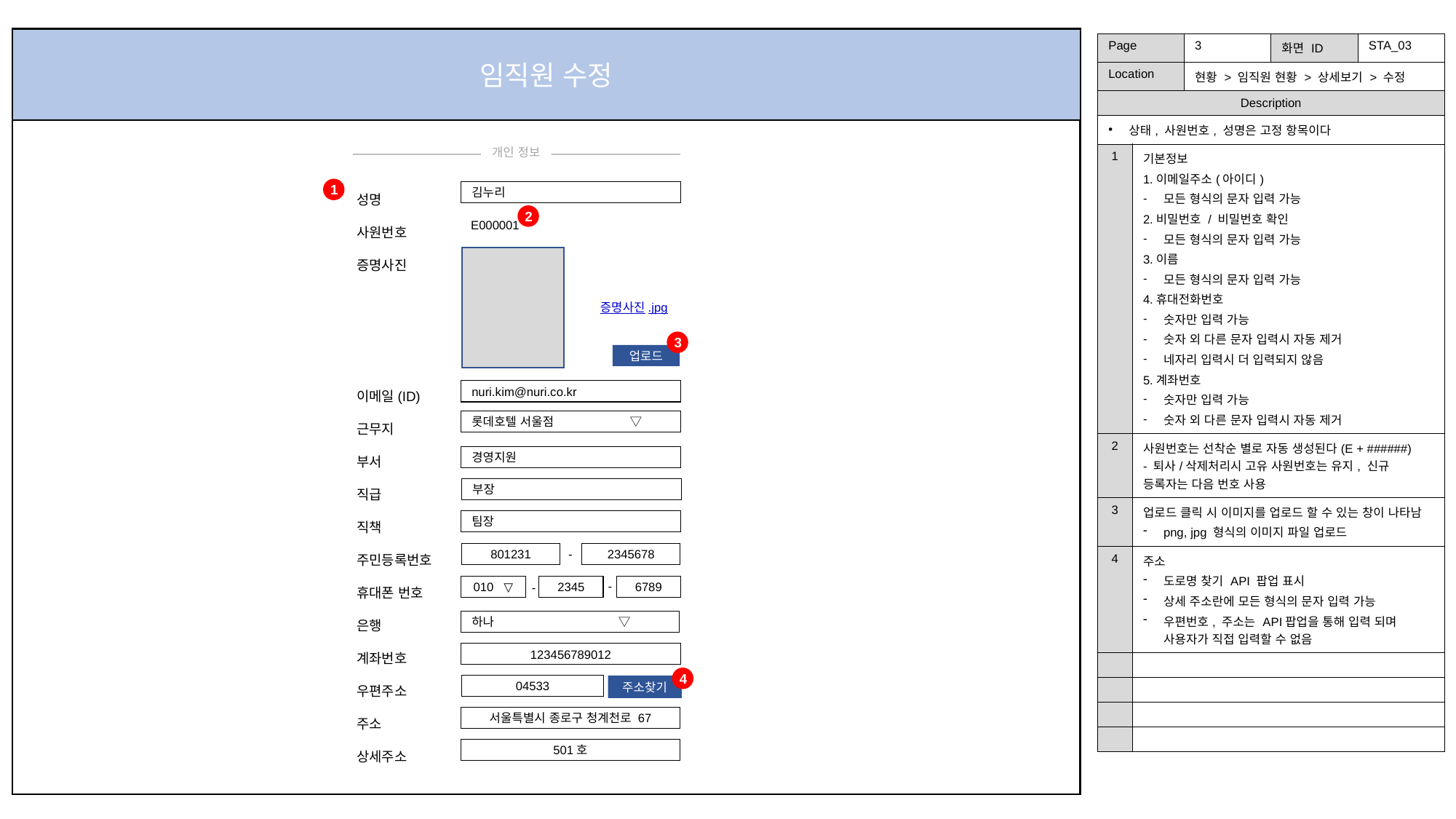

임직원 수정
| Page |  | 3 | 화면 ID | STA\_03 |
| --- | --- | --- | --- | --- |
| Location |  | 현황 > 임직원 현황 > 상세보기 > 수정 |  |  |
| Description |  |  |  |  |
| 상태, 사원번호, 성명은 고정 항목이다 |  |  |  |  |
| 1 | 기본정보 1.이메일주소(아이디) 모든 형식의 문자 입력 가능 2.비밀번호 / 비밀번호 확인 모든 형식의 문자 입력 가능 3.이름 모든 형식의 문자 입력 가능 4.휴대전화번호 숫자만 입력 가능 숫자 외 다른 문자 입력시 자동 제거 네자리 입력시 더 입력되지 않음 5.계좌번호 숫자만 입력 가능 숫자 외 다른 문자 입력시 자동 제거 |  |  |  |
| 2 | 사원번호는 선착순 별로 자동 생성된다(E + ######) - 퇴사/삭제처리시 고유 사원번호는 유지, 신규 등록자는 다음 번호 사용 |  |  |  |
| 3 | 업로드 클릭 시 이미지를 업로드 할 수 있는 창이 나타남 png, jpg 형식의 이미지 파일 업로드 |  |  |  |
| 4 | 주소 도로명 찾기 API 팝업 표시 상세 주소란에 모든 형식의 문자 입력 가능 우편번호, 주소는 API팝업을 통해 입력 되며 사용자가 직접 입력할 수 없음 |  |  |  |
|  |  |  |  |  |
|  |  |  |  |  |
|  |  |  |  |  |
|  |  |  |  |  |

개인 정보
성명
사원번호
증명사진

이메일(ID)
근무지
부서
직급
직책
주민등록번호
휴대폰 번호
은행
계좌번호
우편주소
주소
상세주소
1
김누리
2
E000001

증명사진.jpg
3
업로드
nuri.kim@nuri.co.kr
롯데호텔 서울점                      ▽
경영지원
부장
팀장
-
801231
2345678
-
-
010   ▽
2345
6789
하나                                    ▽
123456789012
4
04533
주소찾기
서울특별시 종로구 청계천로 67
501호